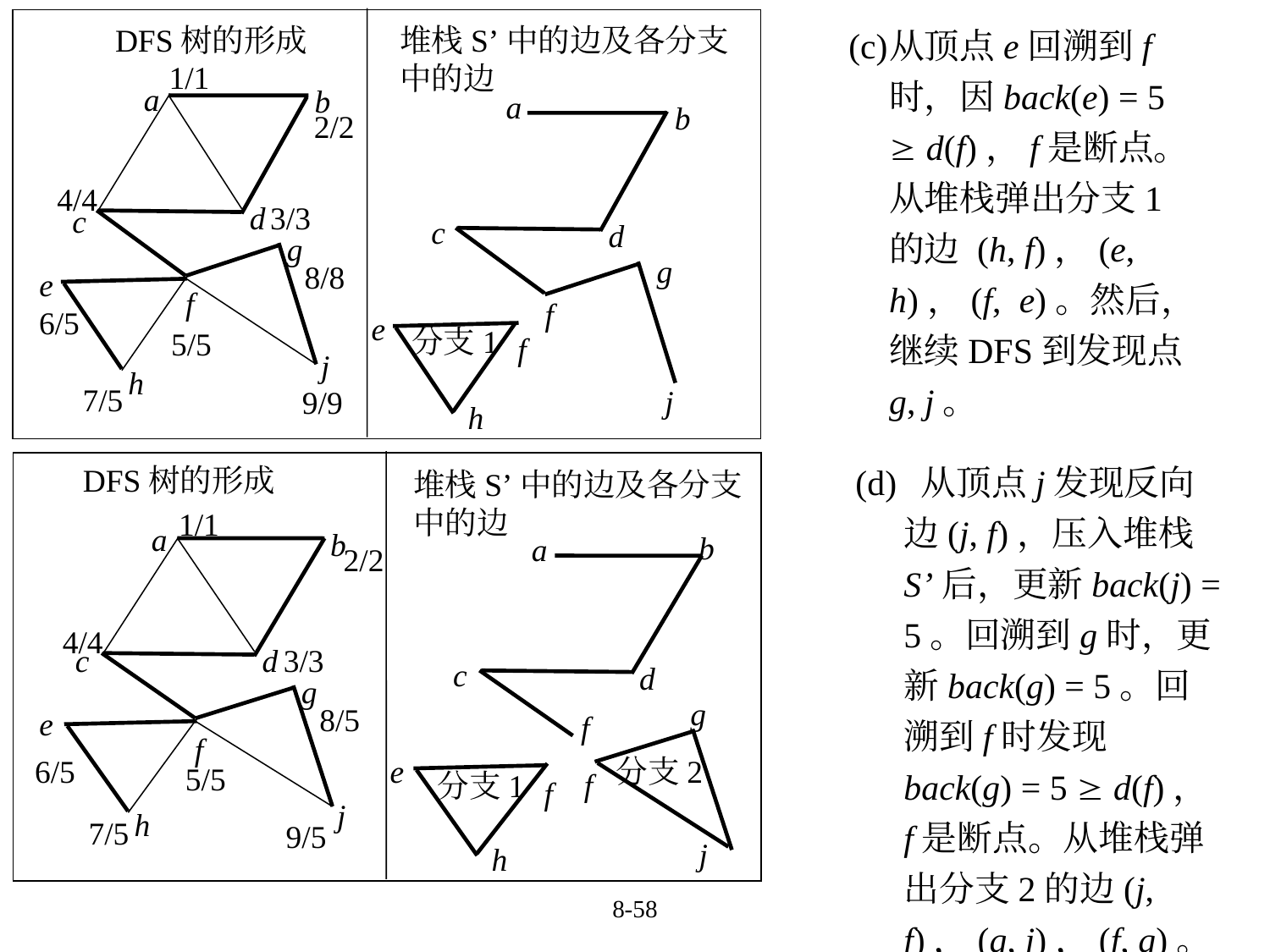

DFS树的形成
堆栈S’中的边及各分支中的边

1/1

a
b
a
b

2/2

4/4
d
3/3
c
c
d

g

g
8/8
e

f

f
6/5
e
分支1
5/5

f

j
h
7/5

j
9/9
h
(c)	从顶点e回溯到f时，因back(e) = 5 ≥ d(f)，f是断点。从堆栈弹出分支1的边 (h, f)，(e, h)，(f,  e)。然后，继续DFS到发现点g, j。

DFS树的形成
堆栈S’中的边及各分支中的边

1/1

a
b
b
a
2/2

4/4
c
d
3/3
c
d

g

g
8/5
e
f

f

6/5
e
分支2
5/5
f
分支1

f

j
h
7/5

9/5
j
h
(d)	 从顶点j发现反向边(j, f)，压入堆栈S’后，更新back(j) = 5。回溯到g时，更新back(g) = 5。回溯到f时发现back(g) = 5 ≥ d(f)，f是断点。从堆栈弹出分支2的边(j, f)，(g, j)，(f, g)。
8-58